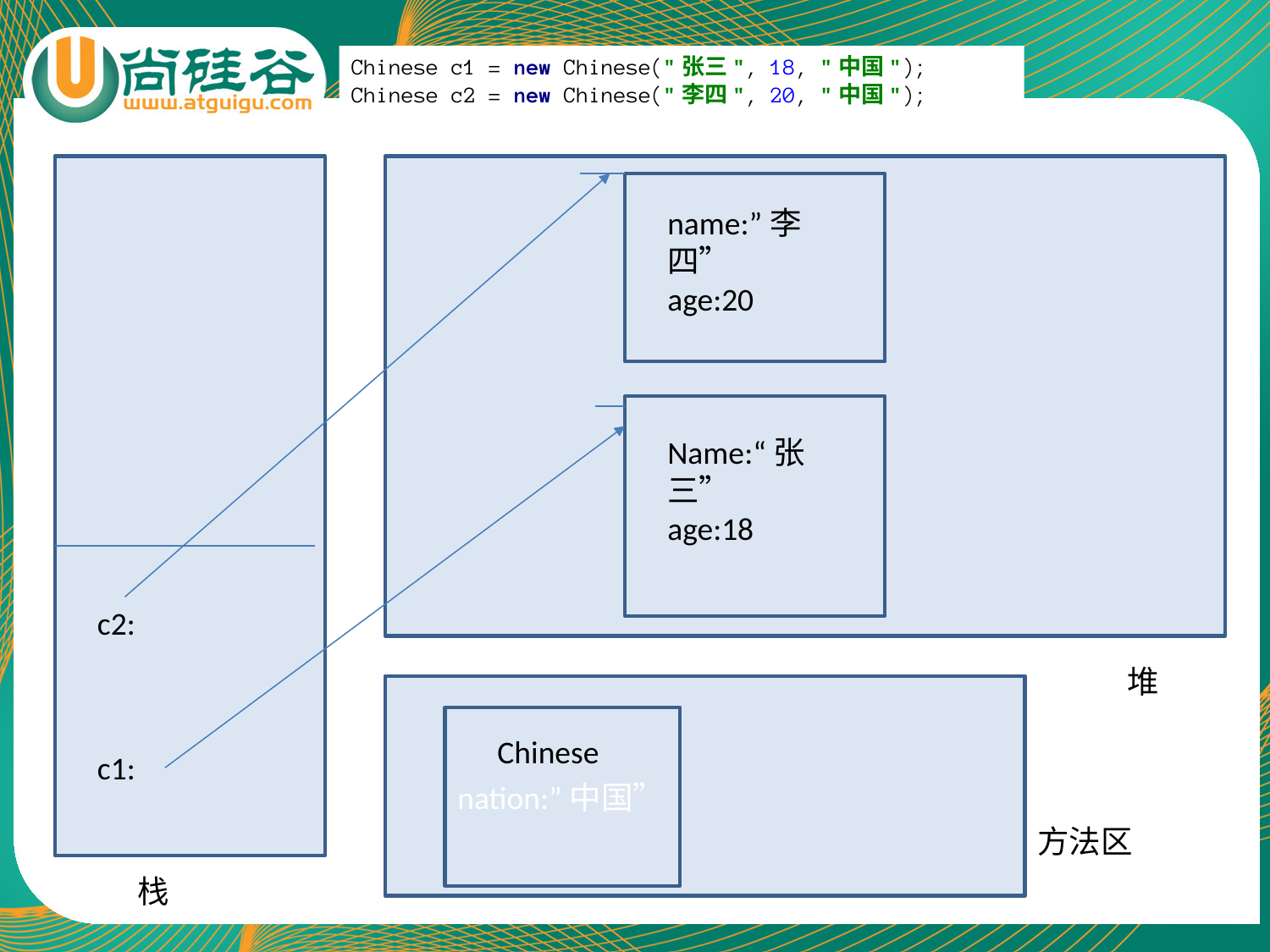

Chinese c1 = new Chinese("张三", 18, "中国");
Chinese c2 = new Chinese("李四", 20, "中国");

name:”李四”
age:20

Name:“张三”
age:18

c2:
堆

nation:”中国”
Chinese
c1:
方法区
栈